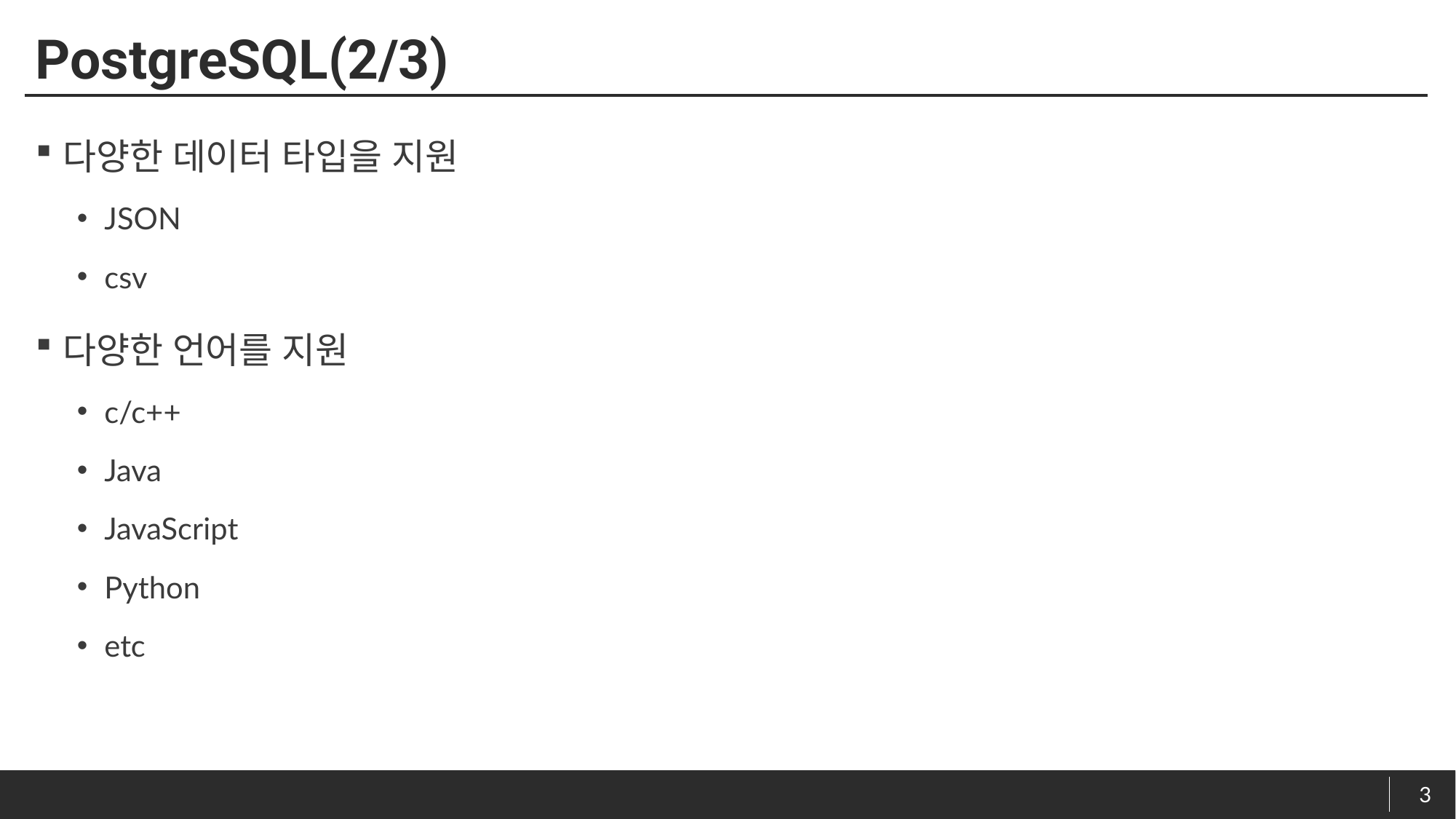

# PostgreSQL(2/3)
다양한 데이터 타입을 지원
JSON
csv
다양한 언어를 지원
c/c++
Java
JavaScript
Python
etc

3